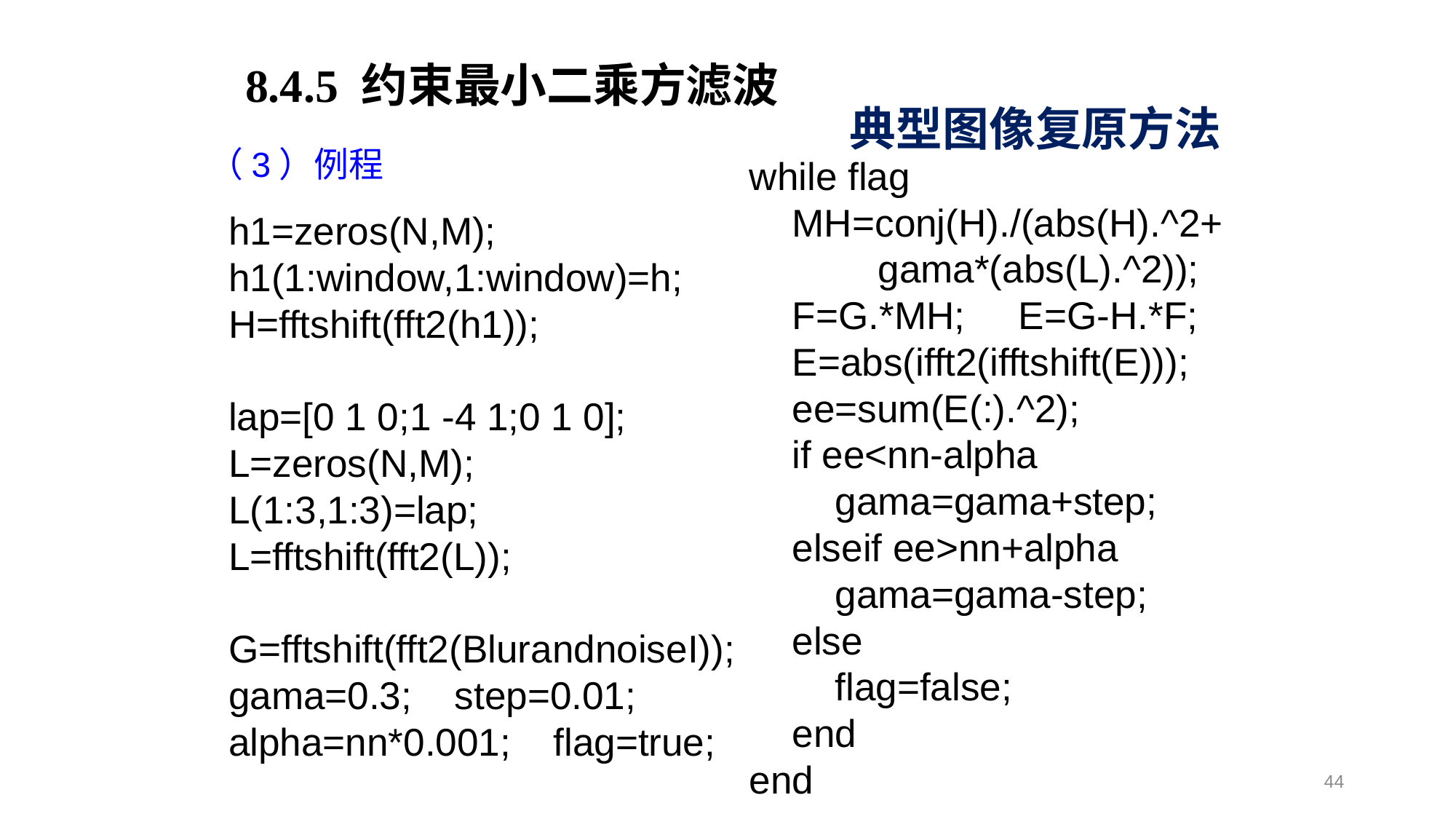

8.4.5 约束最小二乘方滤波
典型图像复原方法
（3）例程
while flag
    MH=conj(H)./(abs(H).^2+
            gama*(abs(L).^2));
    F=G.*MH;     E=G-H.*F;
    E=abs(ifft2(ifftshift(E)));
    ee=sum(E(:).^2);
    if ee<nn-alpha
        gama=gama+step;
    elseif ee>nn+alpha
        gama=gama-step;
    else
        flag=false;
    end
end
h1=zeros(N,M);
h1(1:window,1:window)=h;
H=fftshift(fft2(h1));

lap=[0 1 0;1 -4 1;0 1 0];
L=zeros(N,M);
L(1:3,1:3)=lap;
L=fftshift(fft2(L));

G=fftshift(fft2(BlurandnoiseI));
gama=0.3;    step=0.01;
alpha=nn*0.001;    flag=true;
44